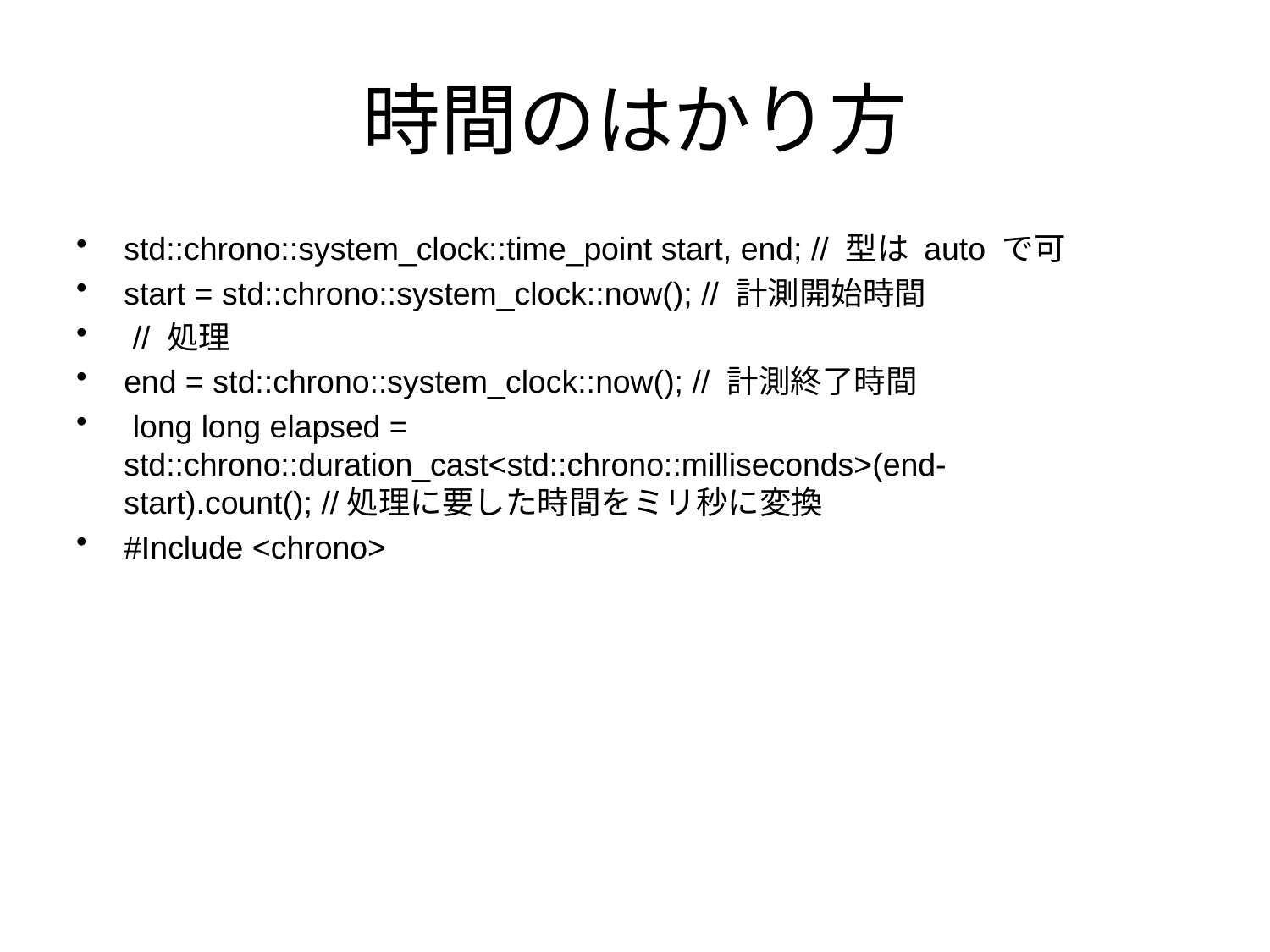

# 時間のはかり方
std::chrono::system_clock::time_point start, end; // 型は auto で可
start = std::chrono::system_clock::now(); // 計測開始時間
 // 処理
end = std::chrono::system_clock::now(); // 計測終了時間
 long long elapsed = std::chrono::duration_cast<std::chrono::milliseconds>(end-start).count(); //処理に要した時間をミリ秒に変換
#Include <chrono>